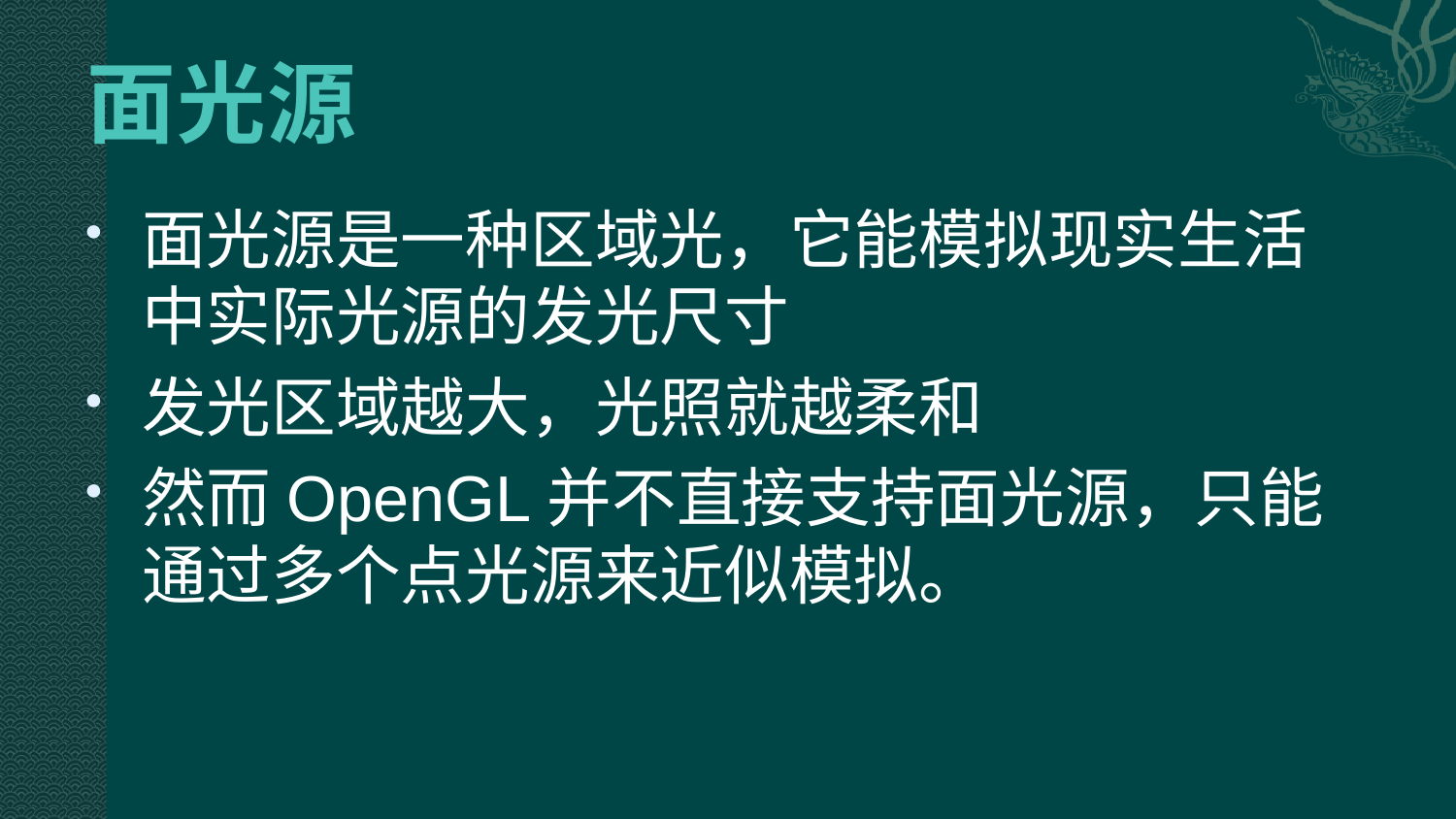

# 面光源
面光源是一种区域光，它能模拟现实生活中实际光源的发光尺寸
发光区域越大，光照就越柔和
然而OpenGL并不直接支持面光源，只能通过多个点光源来近似模拟。